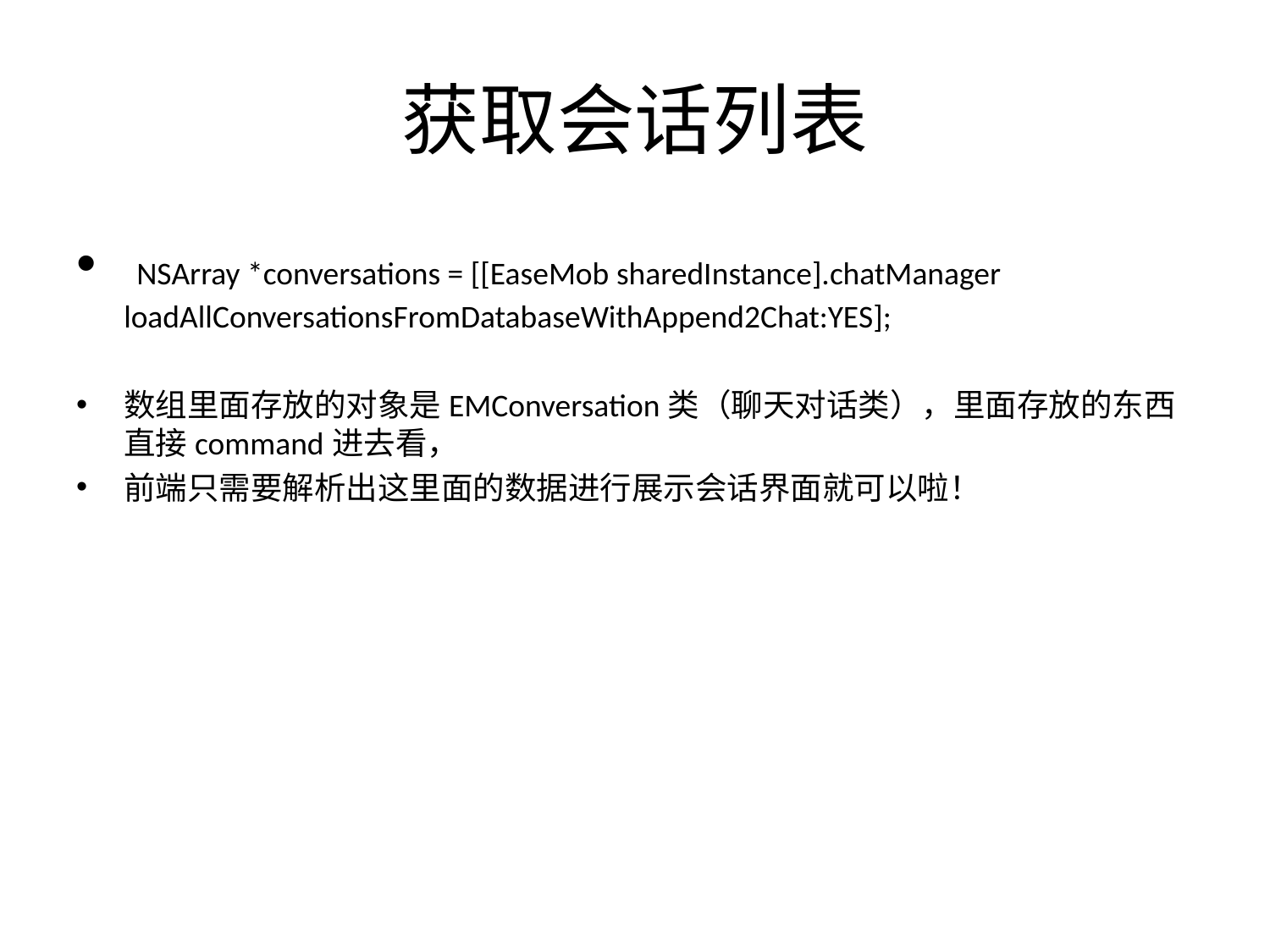

# 获取会话列表
 NSArray *conversations = [[EaseMob sharedInstance].chatManager loadAllConversationsFromDatabaseWithAppend2Chat:YES];

数组里面存放的对象是EMConversation类（聊天对话类），里面存放的东西直接command进去看，
前端只需要解析出这里面的数据进行展示会话界面就可以啦！